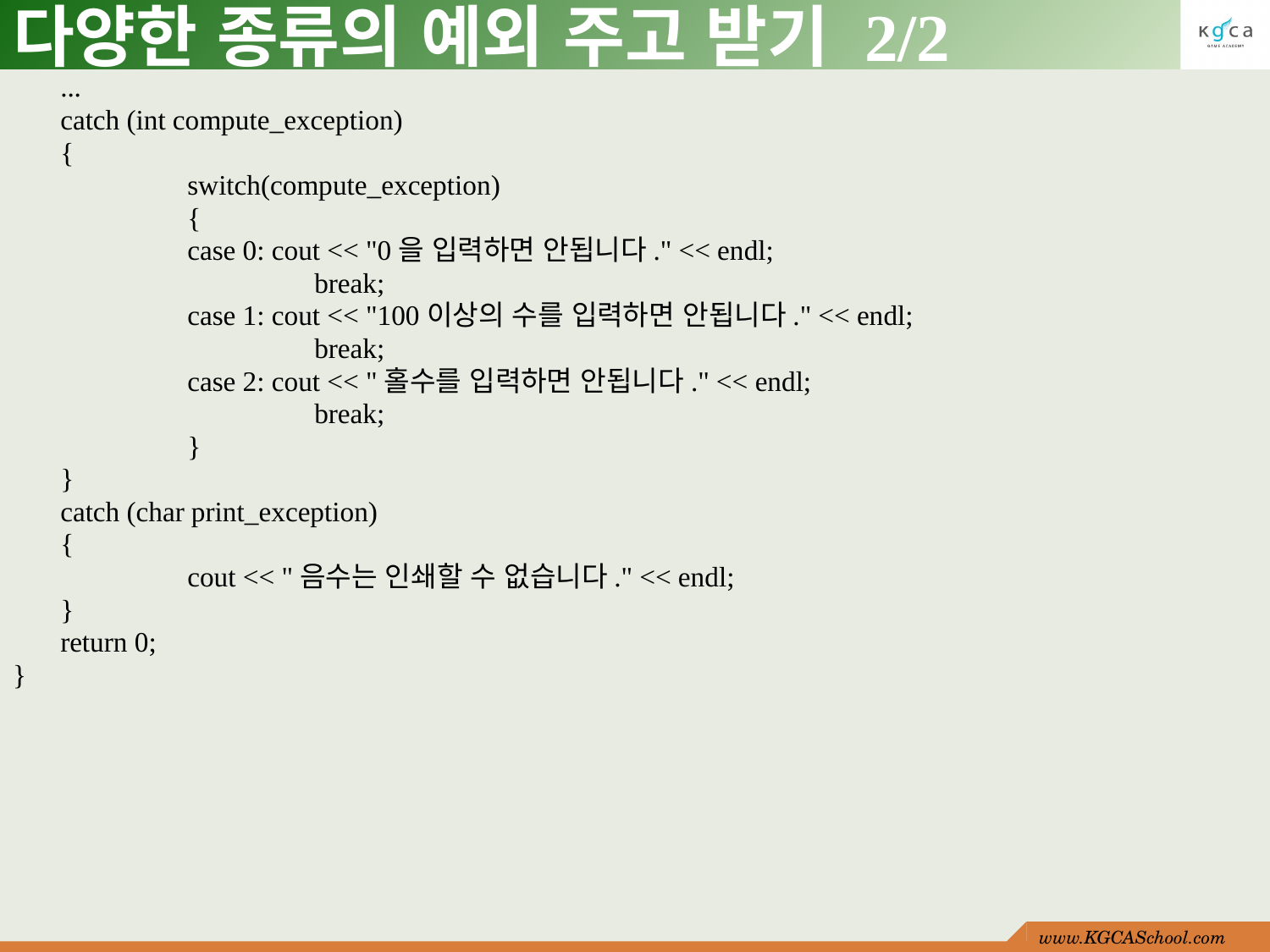

# 다양한 종류의 예외 주고 받기 2/2
	...
	catch (int compute_exception)
	{
		switch(compute_exception)
		{
		case 0: cout << "0을 입력하면 안됩니다." << endl;
			break;
		case 1: cout << "100이상의 수를 입력하면 안됩니다." << endl;
			break;
		case 2: cout << "홀수를 입력하면 안됩니다." << endl;
			break;
		}
	}
	catch (char print_exception)
	{
		cout << "음수는 인쇄할 수 없습니다." << endl;
	}
	return 0;
}